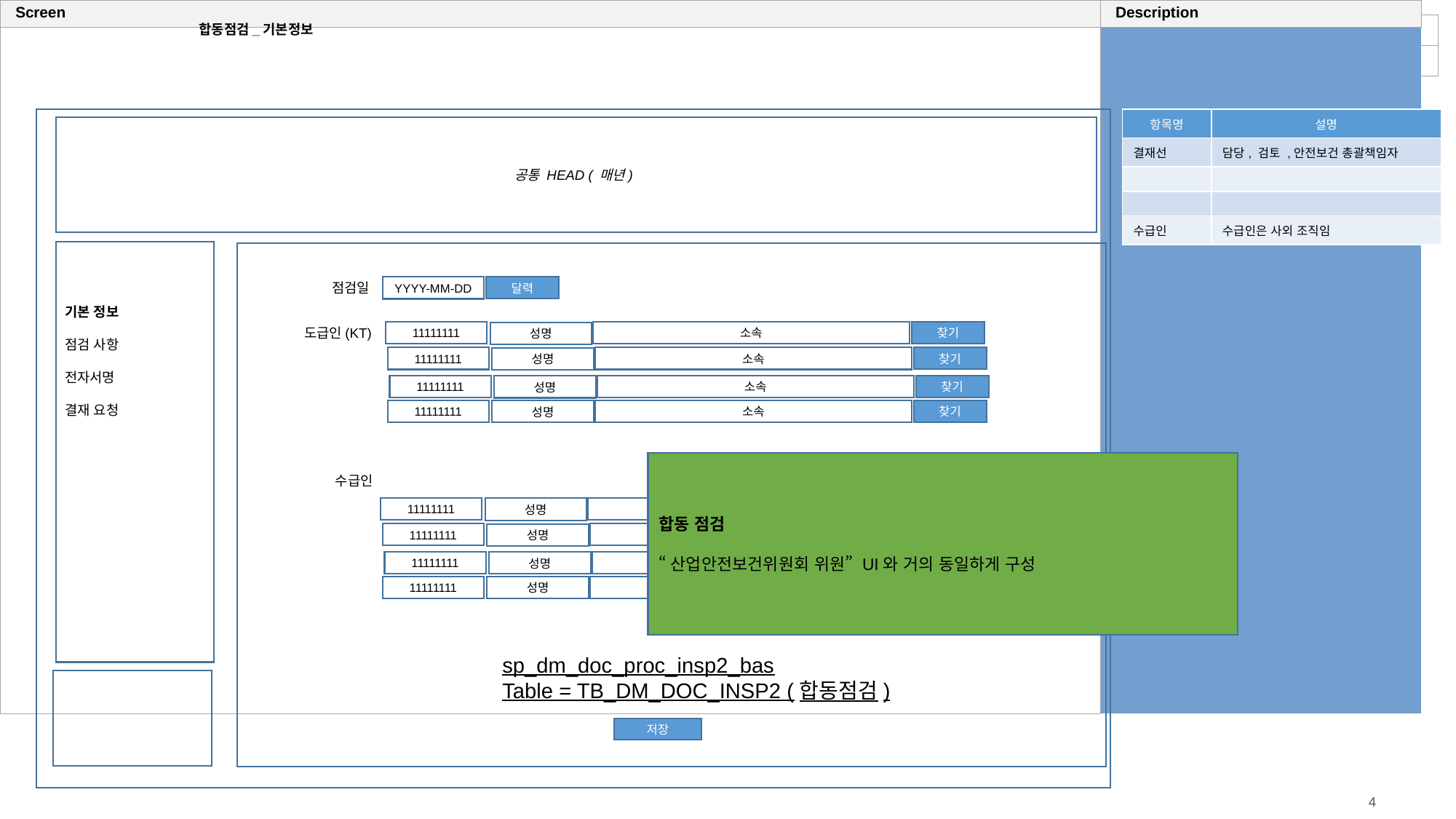

합동점검_기본정보

| 항목명 | 설명 |
| --- | --- |
| 결재선 | 담당, 검토 ,안전보건 총괄책임자 |
|  |  |
|  |  |
| 수급인 | 수급인은 사외 조직임 |

공통 HEAD ( 매년)

YYYY-MM-DD
점검일
달력
기본 정보

점검 사항

전자서명

결재 요청
찾기
소속
도급인(KT)
11111111
성명
찾기
소속
11111111
성명
찾기
소속
11111111
성명
찾기
소속
11111111
성명
합동 점검

“산업안전보건위원회 위원” UI와 거의 동일하게 구성
사외조직/직원  등록
수급인
찾기
소속
11111111
성명
찾기
소속
11111111
성명
찾기
소속
11111111
성명
찾기
소속
11111111
성명
sp_dm_doc_proc_insp2_bas
Table = TB_DM_DOC_INSP2 (합동점검)

저장